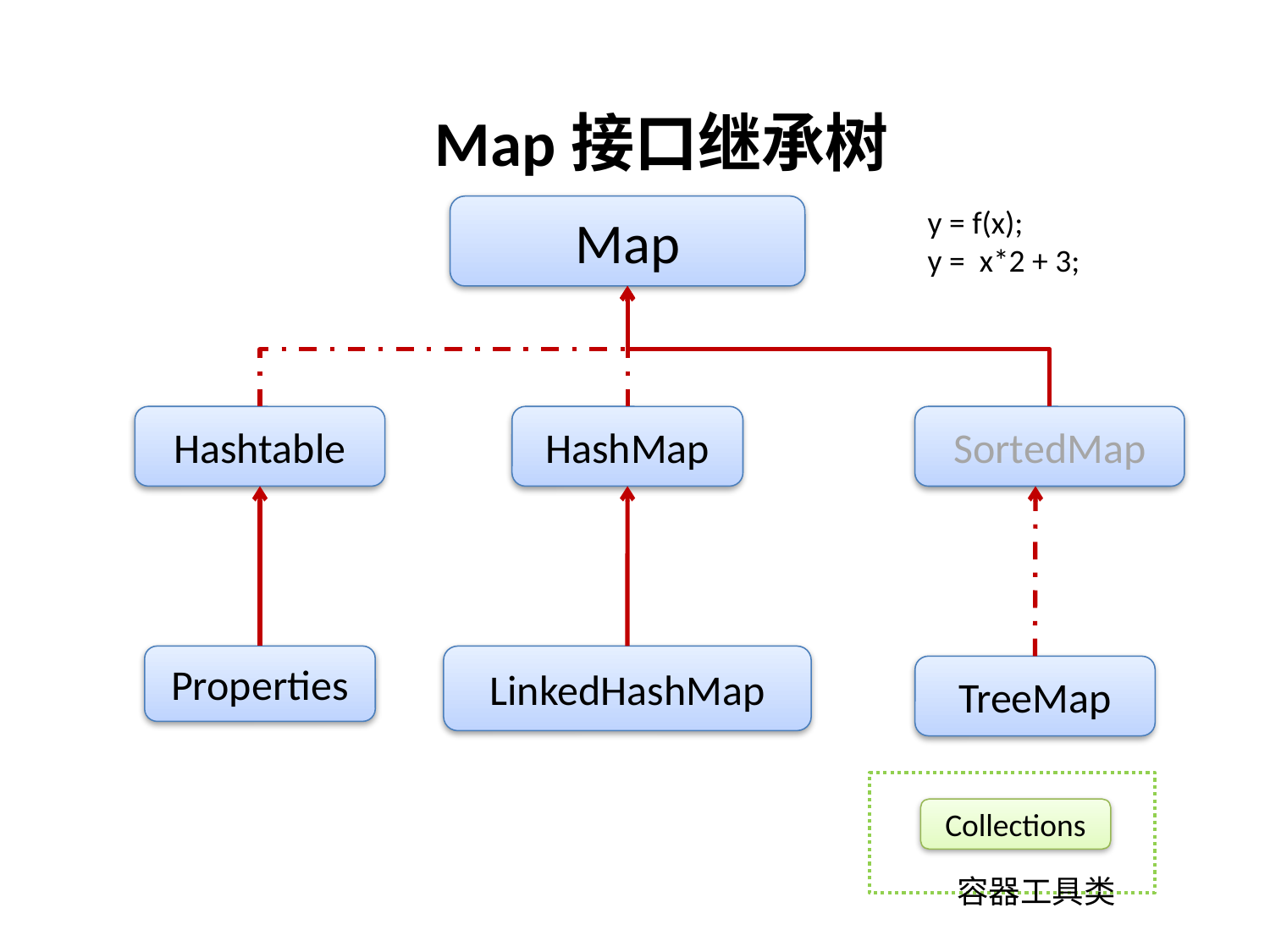

# Map接口继承树
Map
y = f(x);
y =  x*2 + 3;
SortedMap
Hashtable
HashMap
LinkedHashMap
Properties
TreeMap

Collections
容器工具类